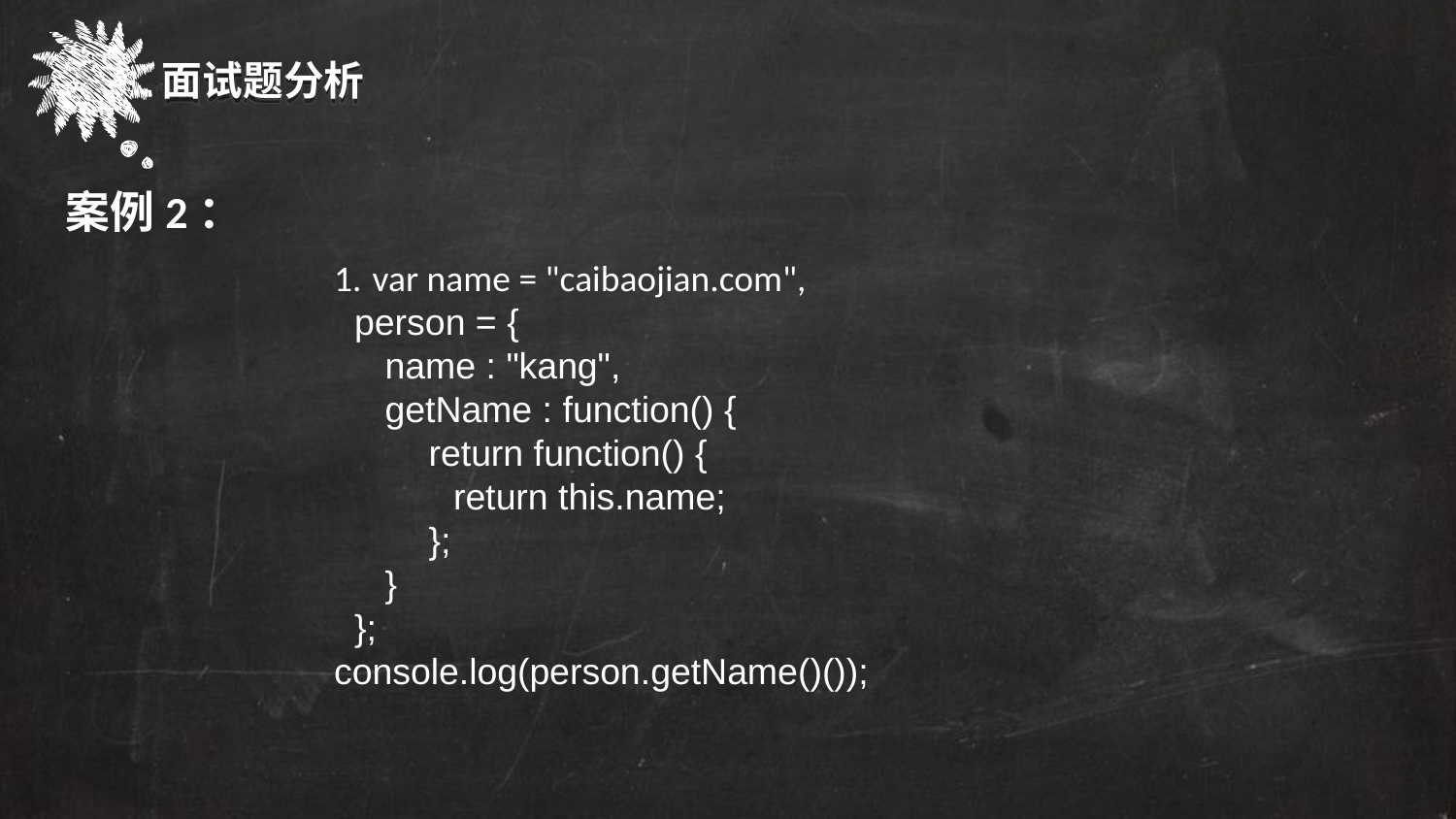

面试题分析
案例2：
var name = "caibaojian.com",
  person = {
     name : "kang",
     getName : function() {
　      return function() {
　         return this.name;
　      };
     }
  };
console.log(person.getName()());